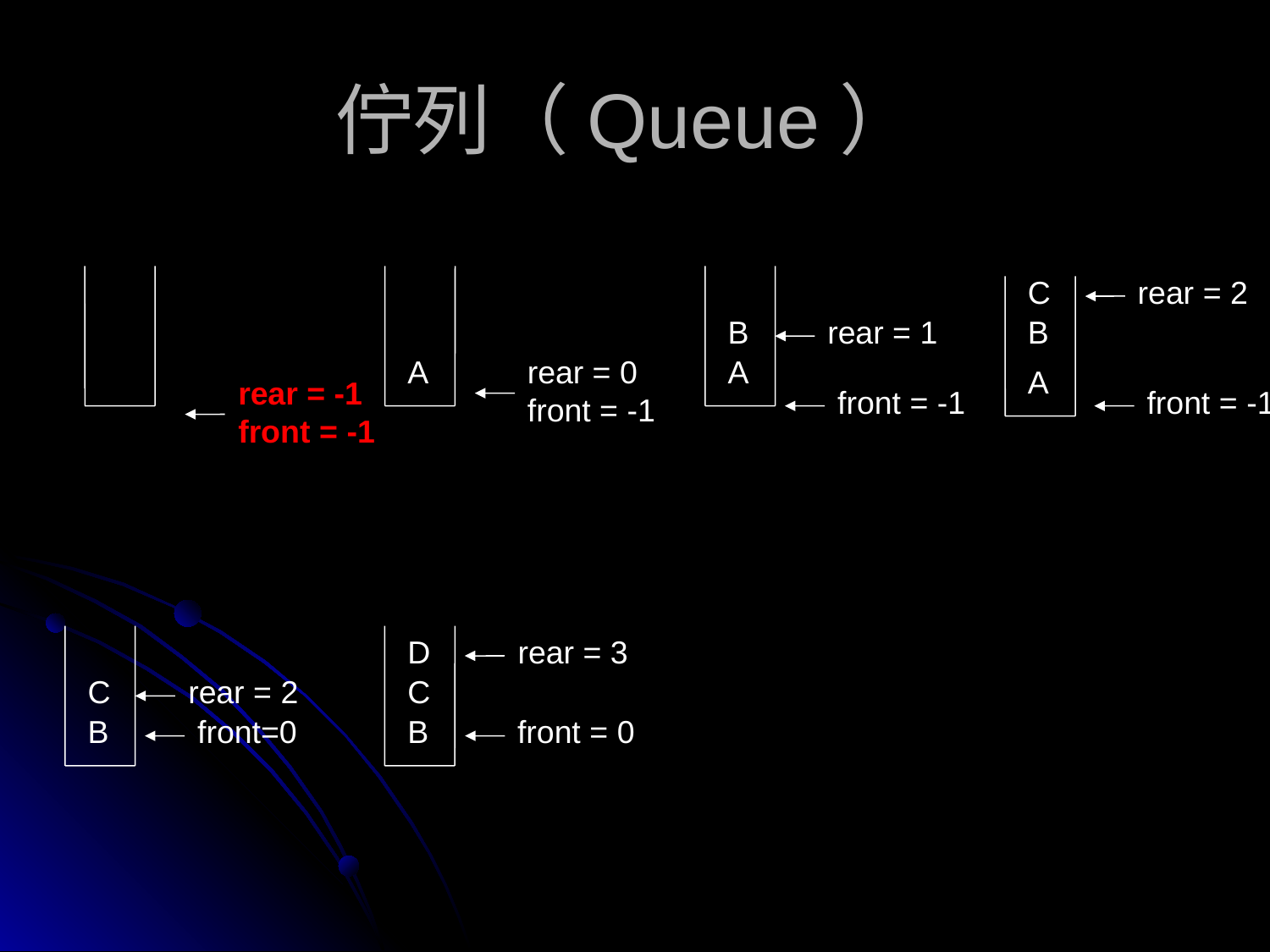

# 佇列（Queue）

C
rear = 2

B
rear = 1

B
A
rear = 0
front = -1

A
A
rear = -1
front = -1

front = -1

front = -1

D
rear = 3

C
rear = 2

C
B
front=0

B
front = 0